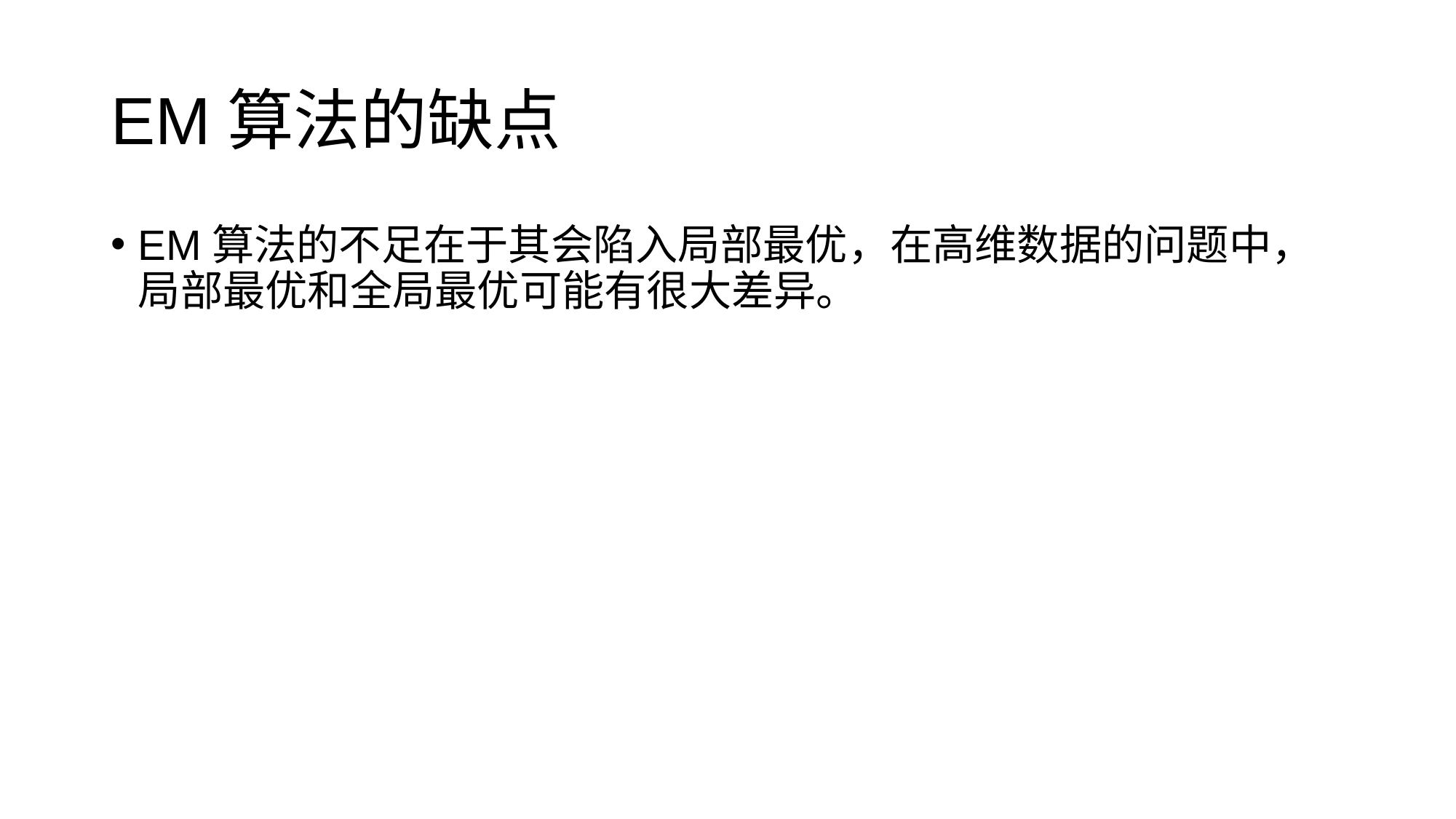

# EM算法的缺点
EM算法的不足在于其会陷入局部最优，在高维数据的问题中，局部最优和全局最优可能有很大差异。